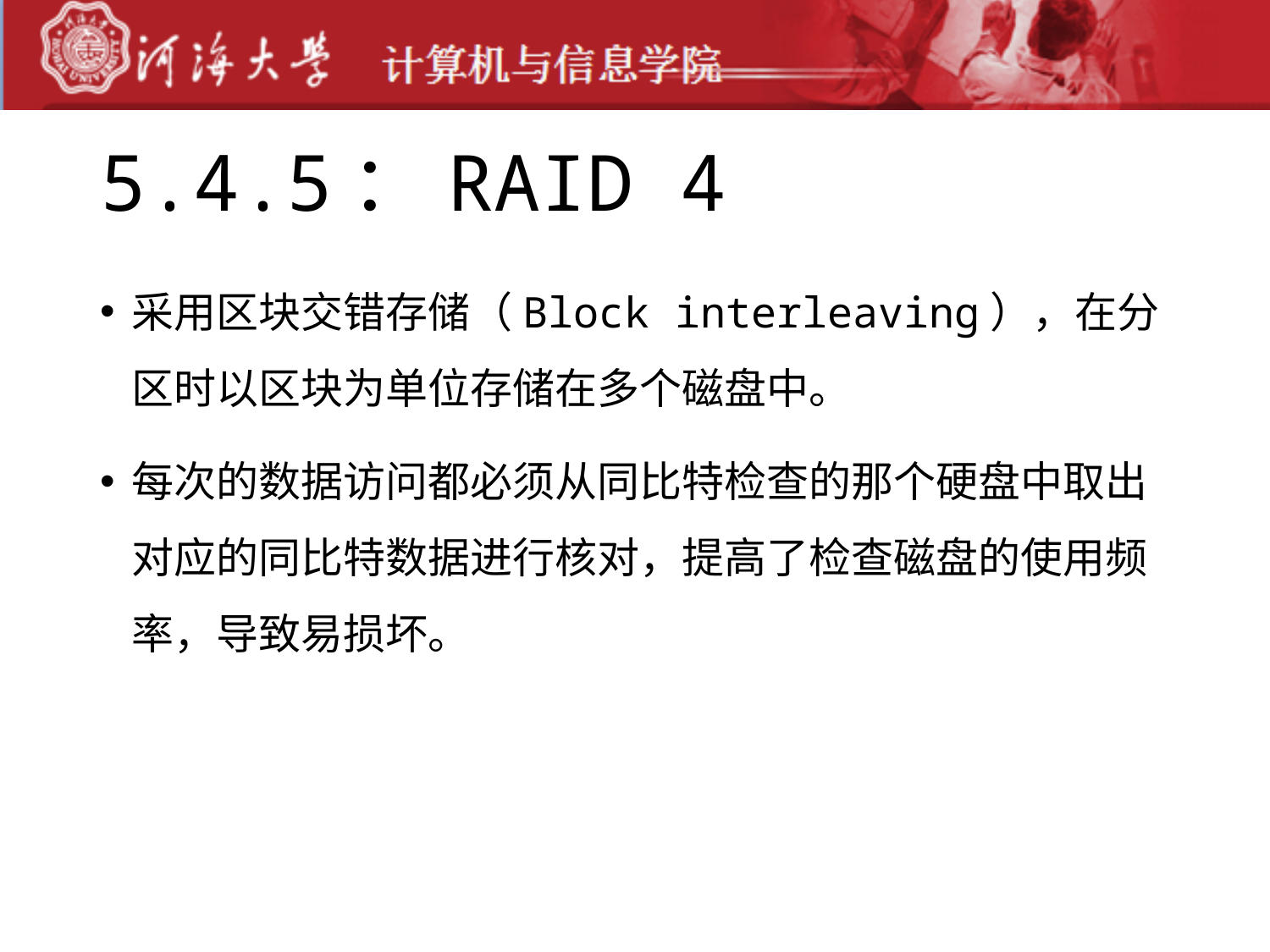

# 5.4.5：RAID 4
采用区块交错存储（Block interleaving），在分区时以区块为单位存储在多个磁盘中。
每次的数据访问都必须从同比特检查的那个硬盘中取出对应的同比特数据进行核对，提高了检查磁盘的使用频率，导致易损坏。